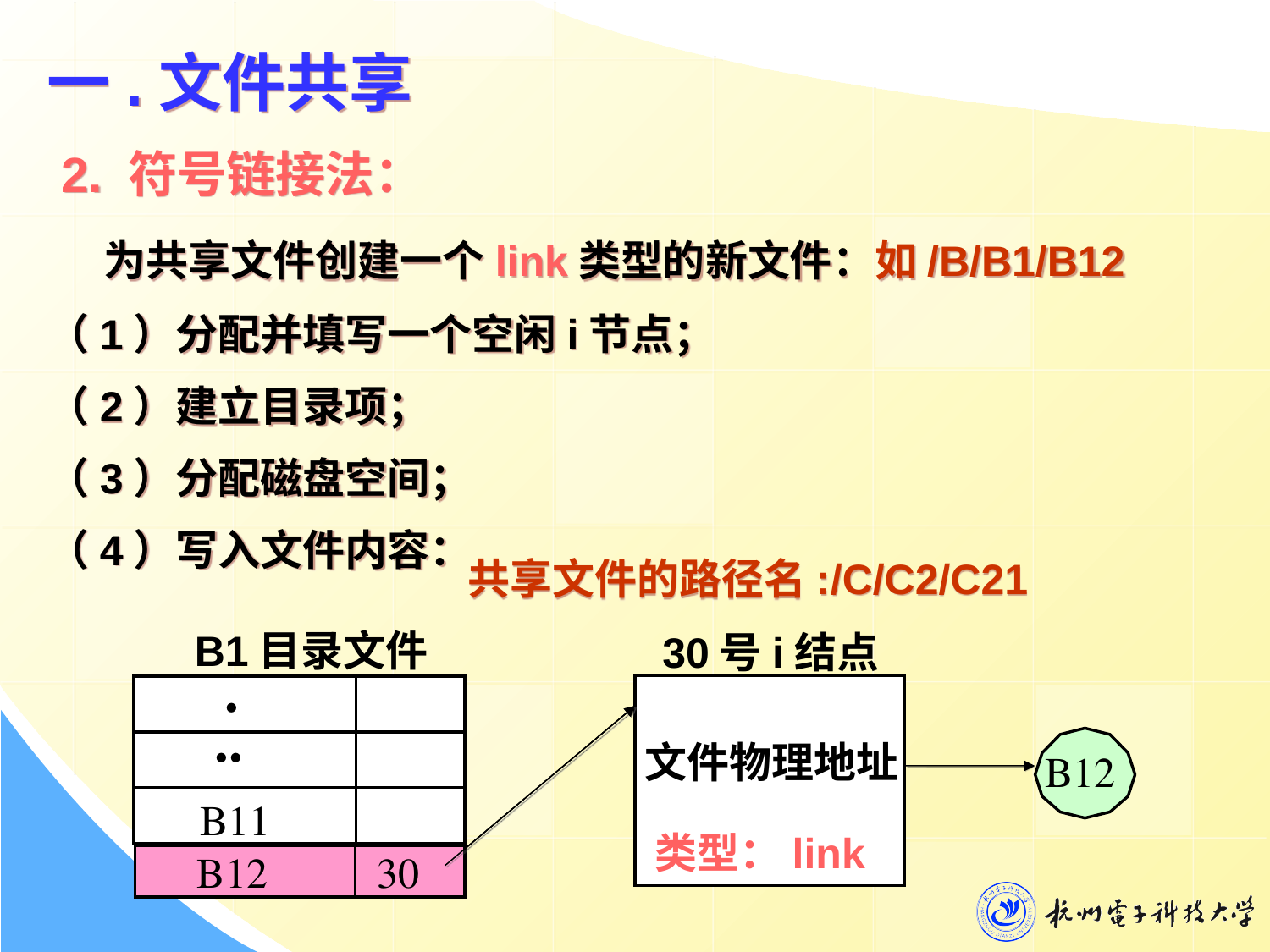

一.文件共享
 2. 符号链接法：
    为共享文件创建一个link类型的新文件：如/B/B1/B12
（1）分配并填写一个空闲i节点；
（2）建立目录项；
（3）分配磁盘空间；
（4）写入文件内容：
共享文件的路径名:/C/C2/C21
B1目录文件
30号i结点
.

B12

30

B12

30
..

文件物理地址
B12

B11
类型：link